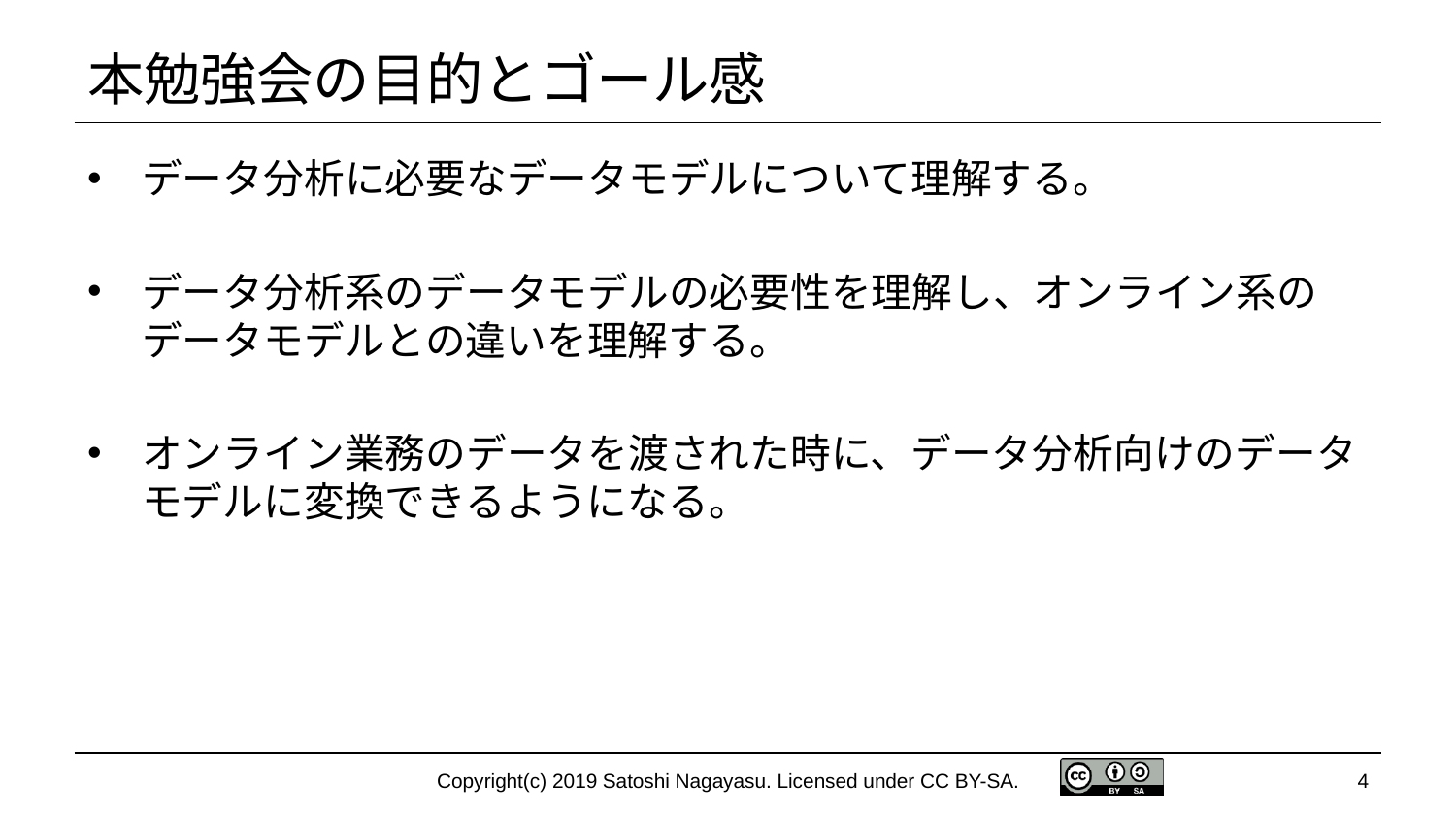

# 本勉強会の目的とゴール感
データ分析に必要なデータモデルについて理解する。

データ分析系のデータモデルの必要性を理解し、オンライン系のデータモデルとの違いを理解する。

オンライン業務のデータを渡された時に、データ分析向けのデータモデルに変換できるようになる。
Copyright(c) 2019 Satoshi Nagayasu. Licensed under CC BY-SA.
4